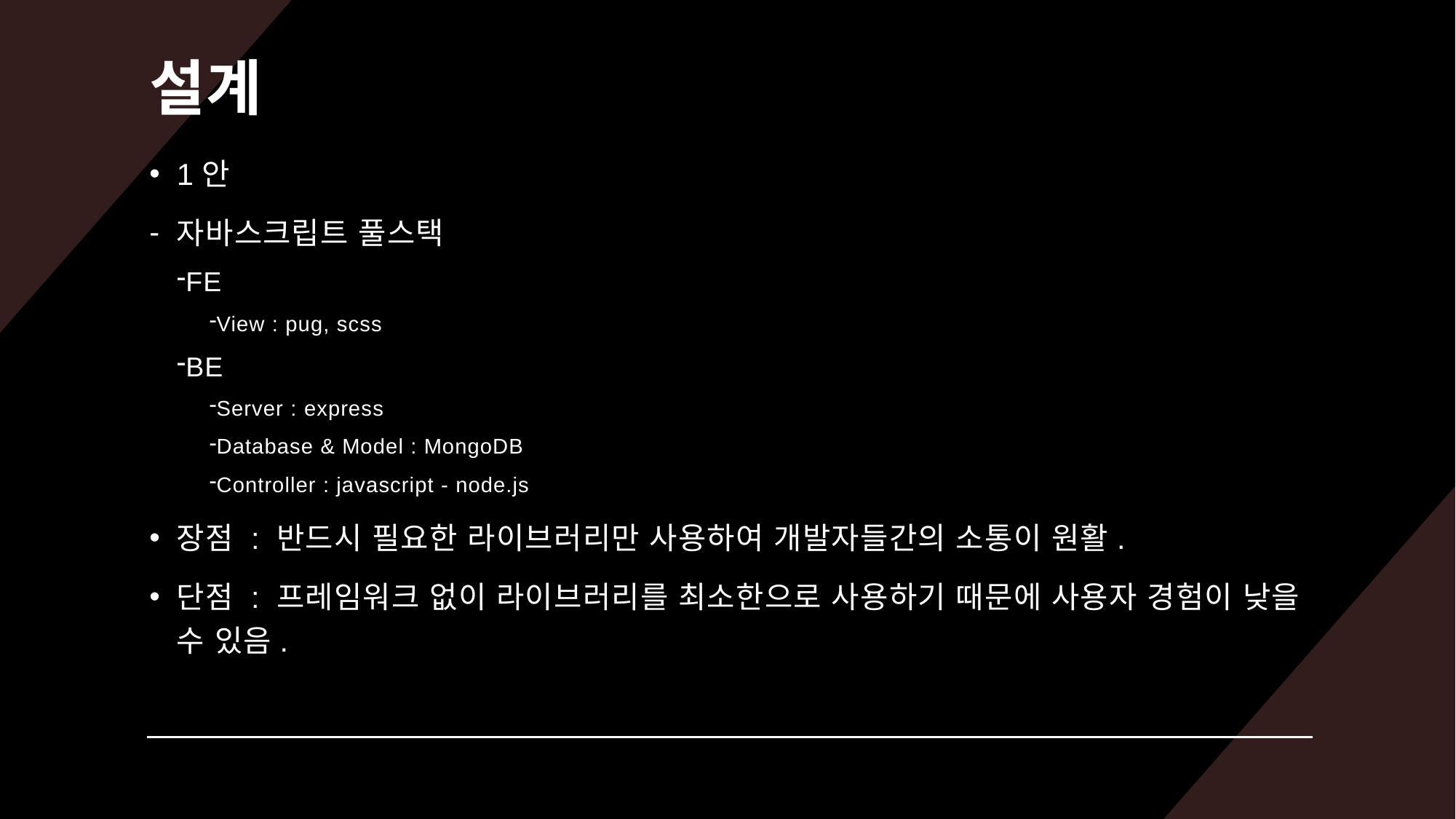

# 설계
1안
자바스크립트 풀스택
FE
View : pug, scss
BE
Server : express
Database & Model : MongoDB
Controller : javascript - node.js
장점 : 반드시 필요한 라이브러리만 사용하여 개발자들간의 소통이 원활.
단점 : 프레임워크 없이 라이브러리를 최소한으로 사용하기 때문에 사용자 경험이 낮을 수 있음.